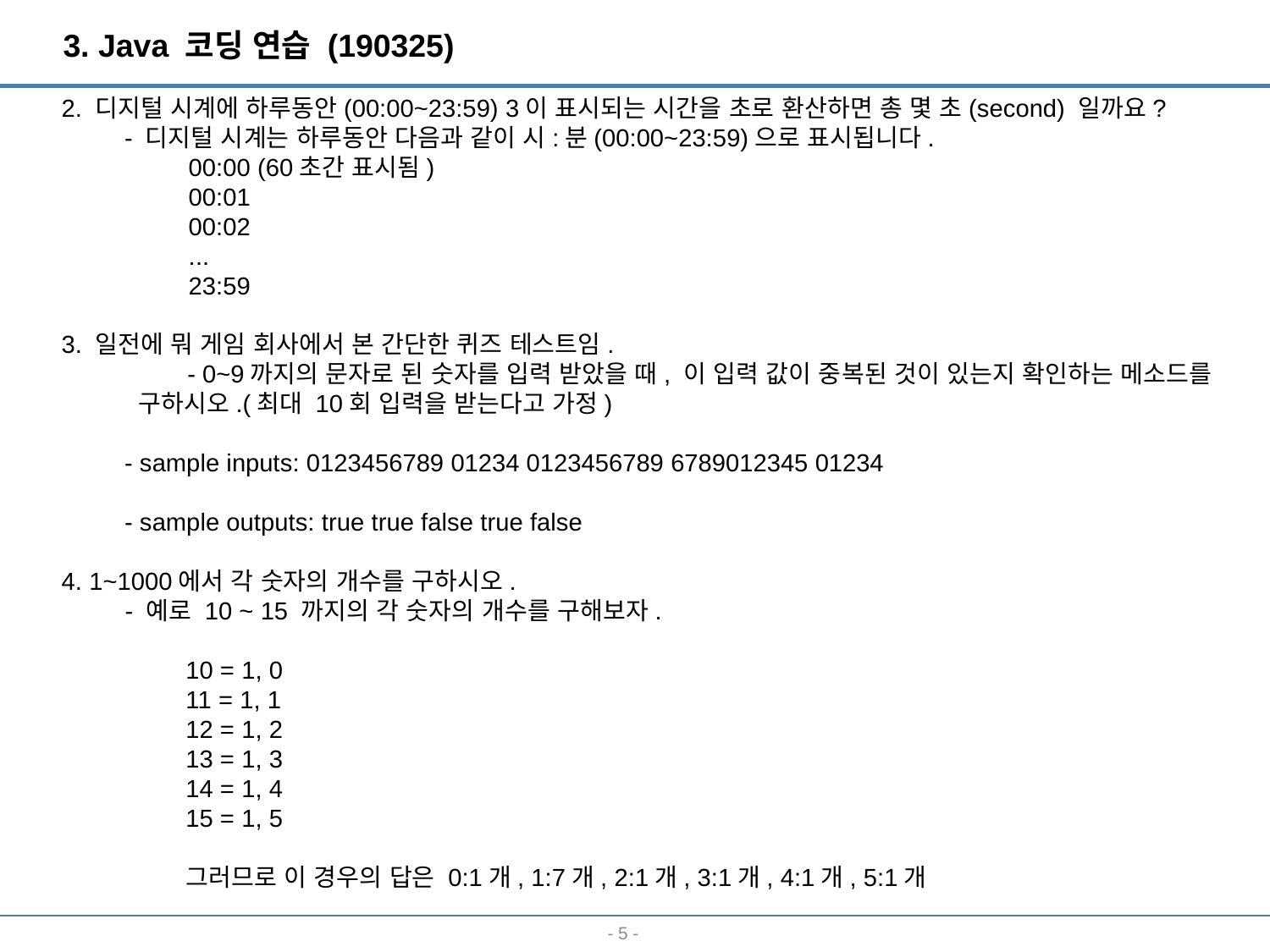

3. Java 코딩 연습 (190325)
2. 디지털 시계에 하루동안(00:00~23:59) 3이 표시되는 시간을 초로 환산하면 총 몇 초(second) 일까요?
- 디지털 시계는 하루동안 다음과 같이 시:분(00:00~23:59)으로 표시됩니다.
00:00 (60초간 표시됨)
00:01
00:02
...
23:59
3. 일전에 뭐 게임 회사에서 본 간단한 퀴즈 테스트임.
- 0~9까지의 문자로 된 숫자를 입력 받았을 때, 이 입력 값이 중복된 것이 있는지 확인하는 메소드를
  구하시오.(최대 10회 입력을 받는다고 가정)
- sample inputs: 0123456789 01234 0123456789 6789012345 01234
- sample outputs: true true false true false

4. 1~1000에서 각 숫자의 개수를 구하시오.
- 예로 10 ~ 15 까지의 각 숫자의 개수를 구해보자.
10 = 1, 0
11 = 1, 1
12 = 1, 2
13 = 1, 3
14 = 1, 4
15 = 1, 5
그러므로 이 경우의 답은 0:1개, 1:7개, 2:1개, 3:1개, 4:1개, 5:1개

- 5 -